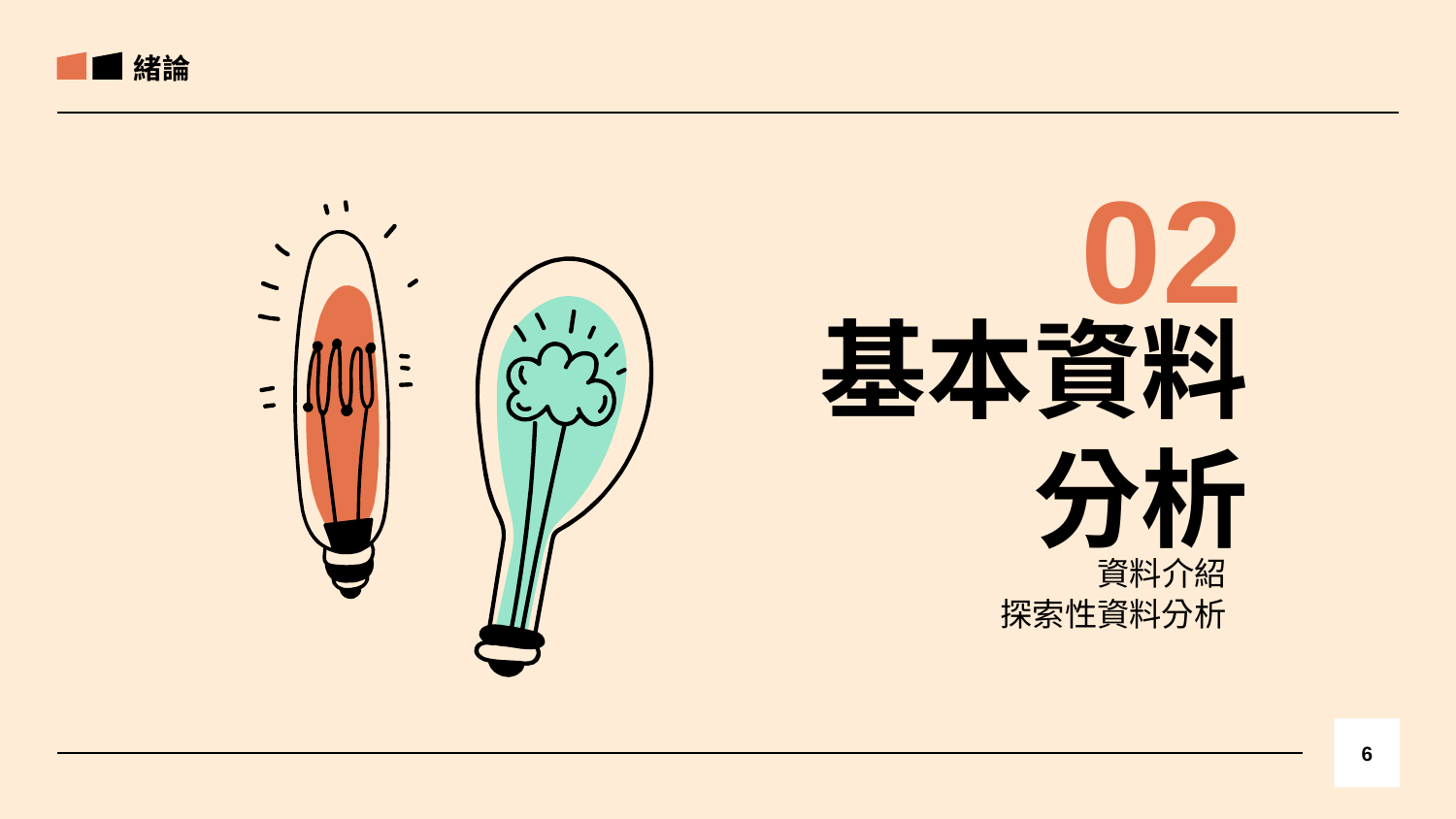

緒論

02

# 基本資料分析
資料介紹
探索性資料分析
6